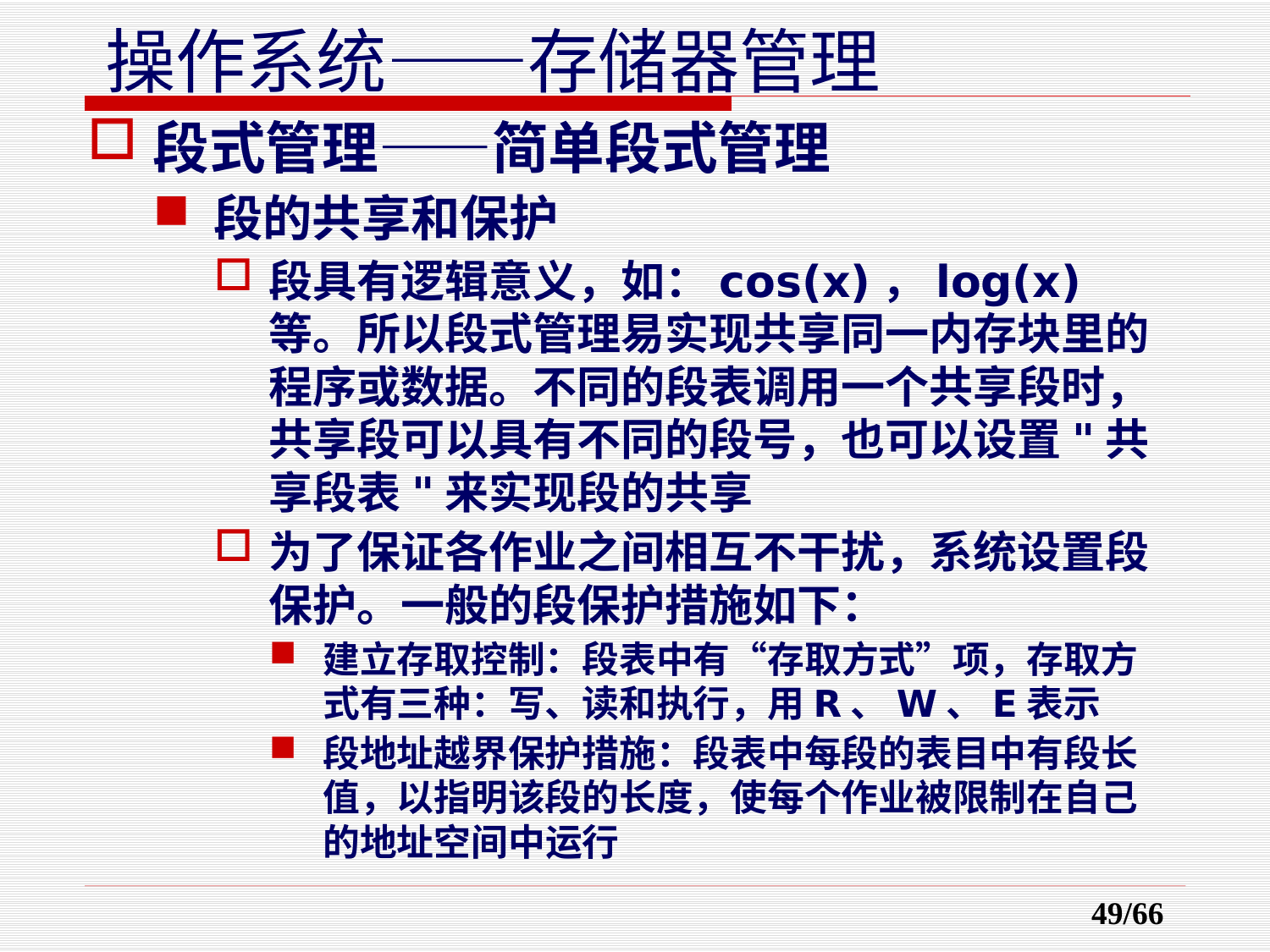

段式管理——简单段式管理
段的共享和保护
段具有逻辑意义，如：cos(x)，log(x)等。所以段式管理易实现共享同一内存块里的程序或数据。不同的段表调用一个共享段时，共享段可以具有不同的段号，也可以设置"共享段表"来实现段的共享
为了保证各作业之间相互不干扰，系统设置段保护。一般的段保护措施如下：
建立存取控制：段表中有“存取方式”项，存取方式有三种：写、读和执行，用R、W、E表示
段地址越界保护措施：段表中每段的表目中有段长值，以指明该段的长度，使每个作业被限制在自己的地址空间中运行